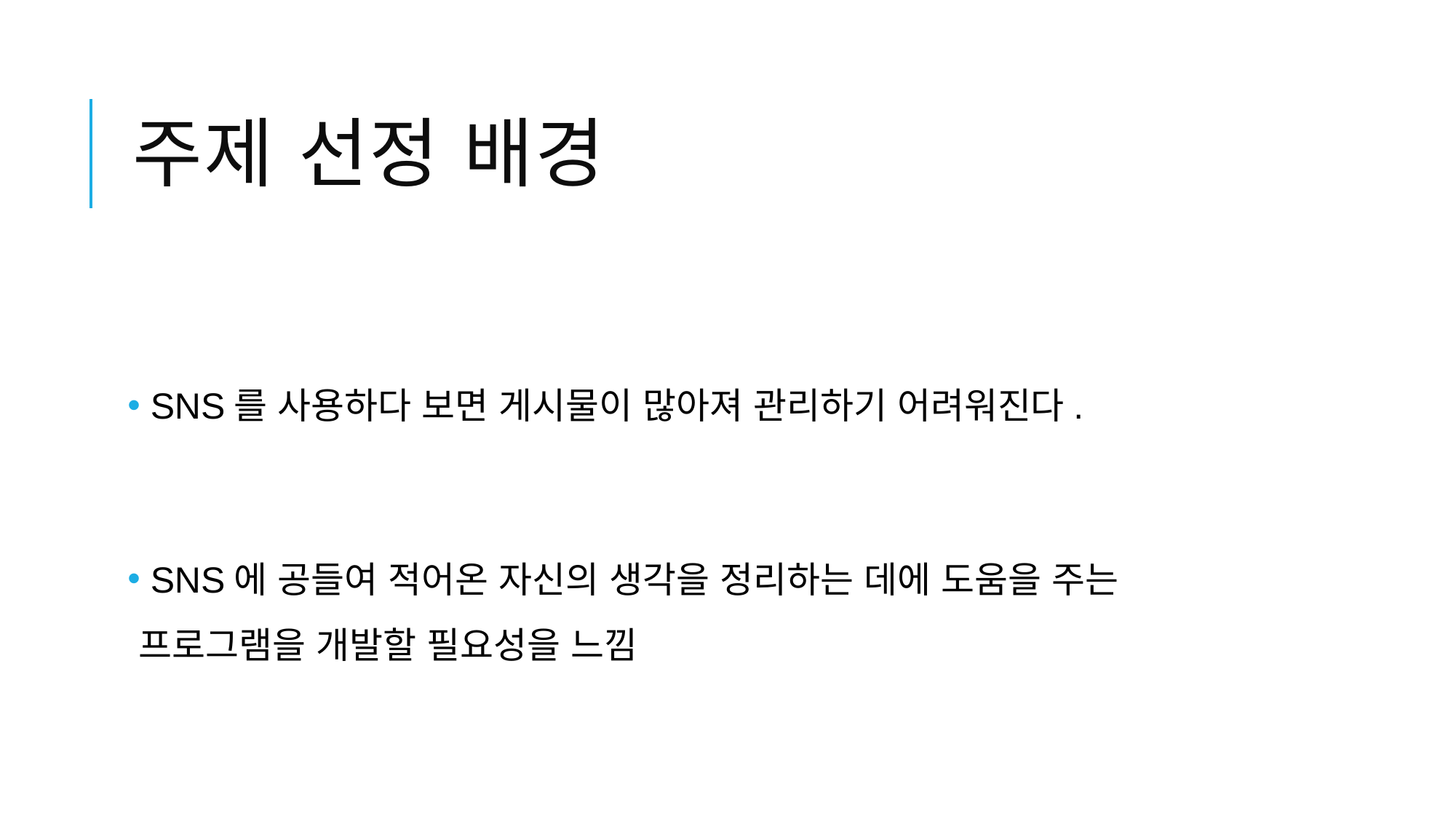

# 주제 선정 배경
 SNS를 사용하다 보면 게시물이 많아져 관리하기 어려워진다.

 SNS에 공들여 적어온 자신의 생각을 정리하는 데에 도움을 주는 프로그램을 개발할 필요성을 느낌